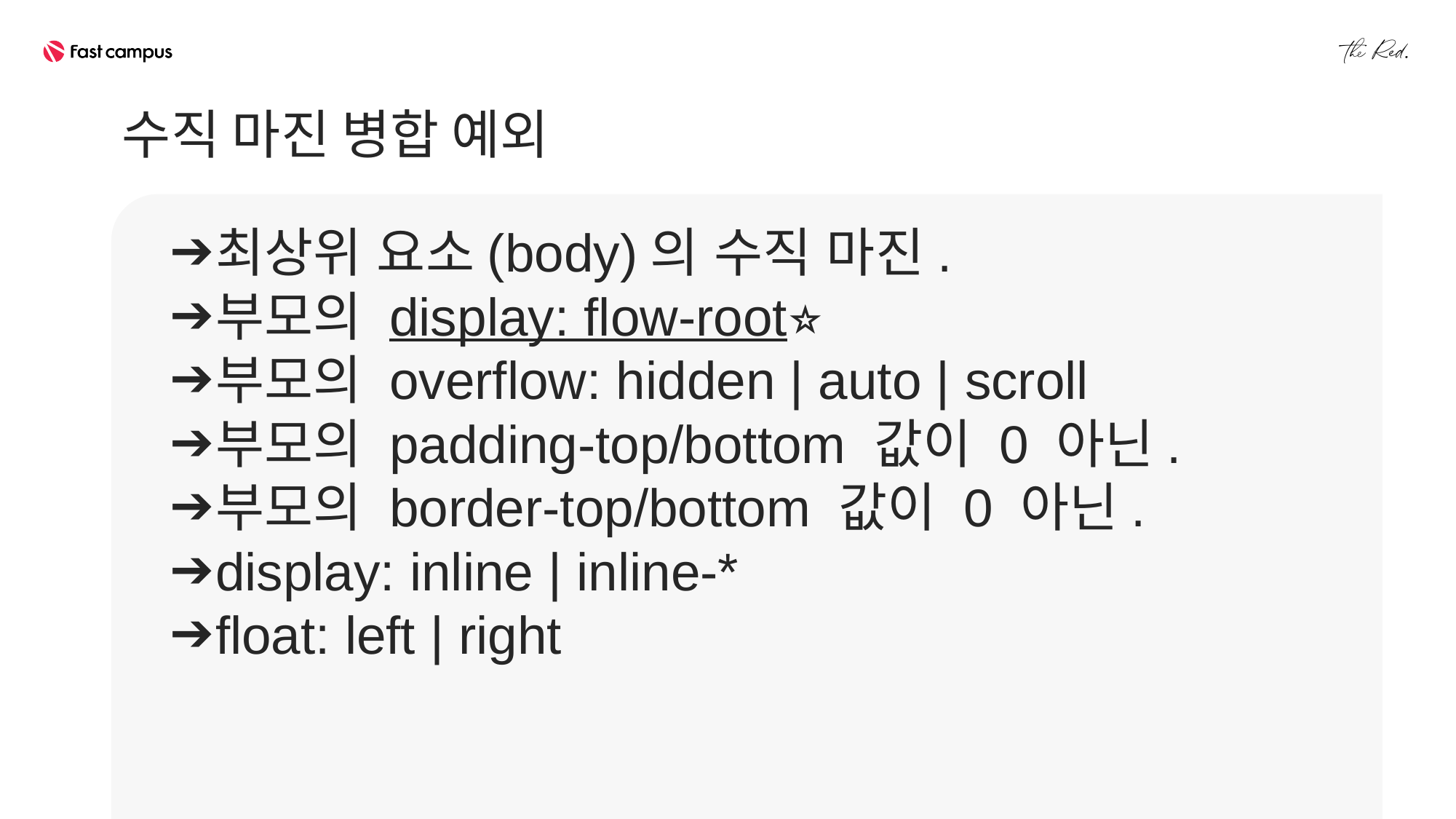

수직 마진 병합 예외
최상위 요소(body)의 수직 마진.
부모의 display: flow-root⭐
부모의 overflow: hidden | auto | scroll
부모의 padding-top/bottom 값이 0 아닌.
부모의 border-top/bottom 값이 0 아닌.
display: inline | inline-*
float: left | right